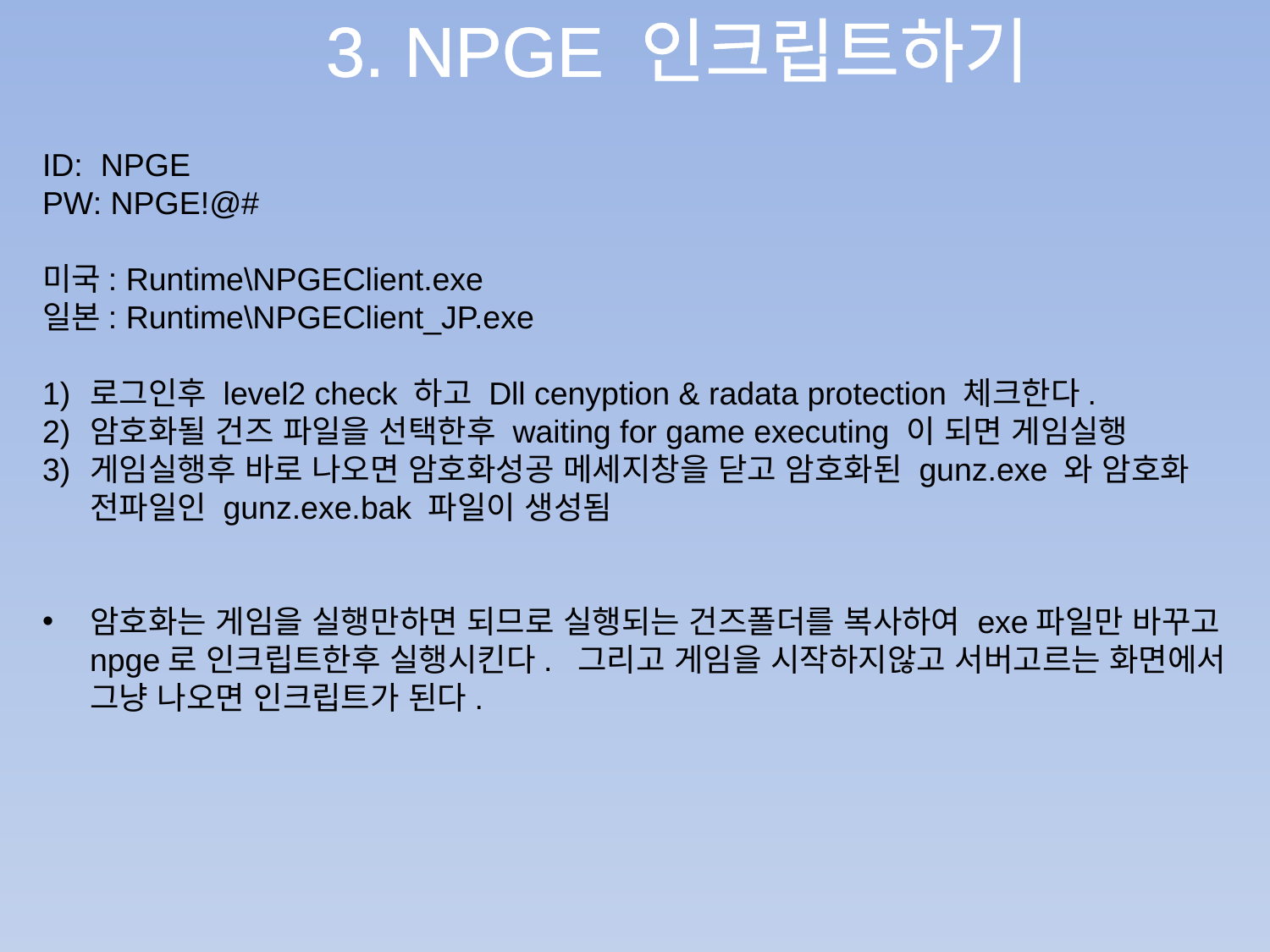

3. NPGE 인크립트하기
ID:  NPGE
PW: NPGE!@#

미국: Runtime\NPGEClient.exe
일본: Runtime\NPGEClient_JP.exe

로그인후 level2 check 하고 Dll cenyption & radata protection 체크한다.
암호화될 건즈 파일을 선택한후 waiting for game executing 이 되면 게임실행
게임실행후 바로 나오면 암호화성공 메세지창을 닫고 암호화된 gunz.exe 와 암호화 전파일인 gunz.exe.bak 파일이 생성됨

암호화는 게임을 실행만하면 되므로 실행되는 건즈폴더를 복사하여 exe파일만 바꾸고 npge로 인크립트한후 실행시킨다.  그리고 게임을 시작하지않고 서버고르는 화면에서 그냥 나오면 인크립트가 된다.